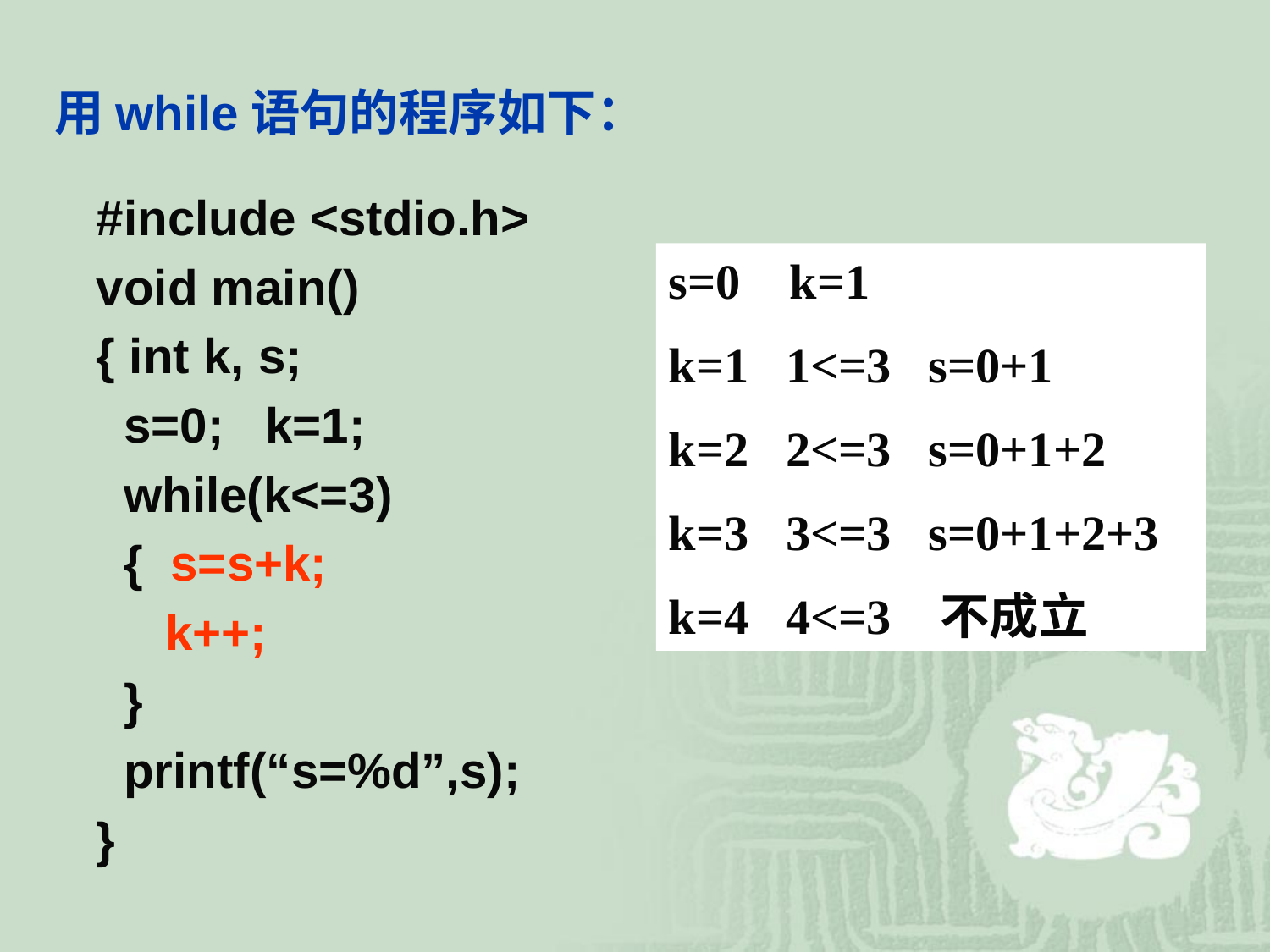

# 用while语句的程序如下：
#include <stdio.h>
void main()
{ int k, s;
  s=0;   k=1;
  while(k<=3)
  {  s=s+k;
     k++;
  }
  printf(“s=%d”,s);
}
s=0    k=1
k=1   1<=3   s=0+1
k=2   2<=3   s=0+1+2
k=3   3<=3   s=0+1+2+3
k=4   4<=3   不成立